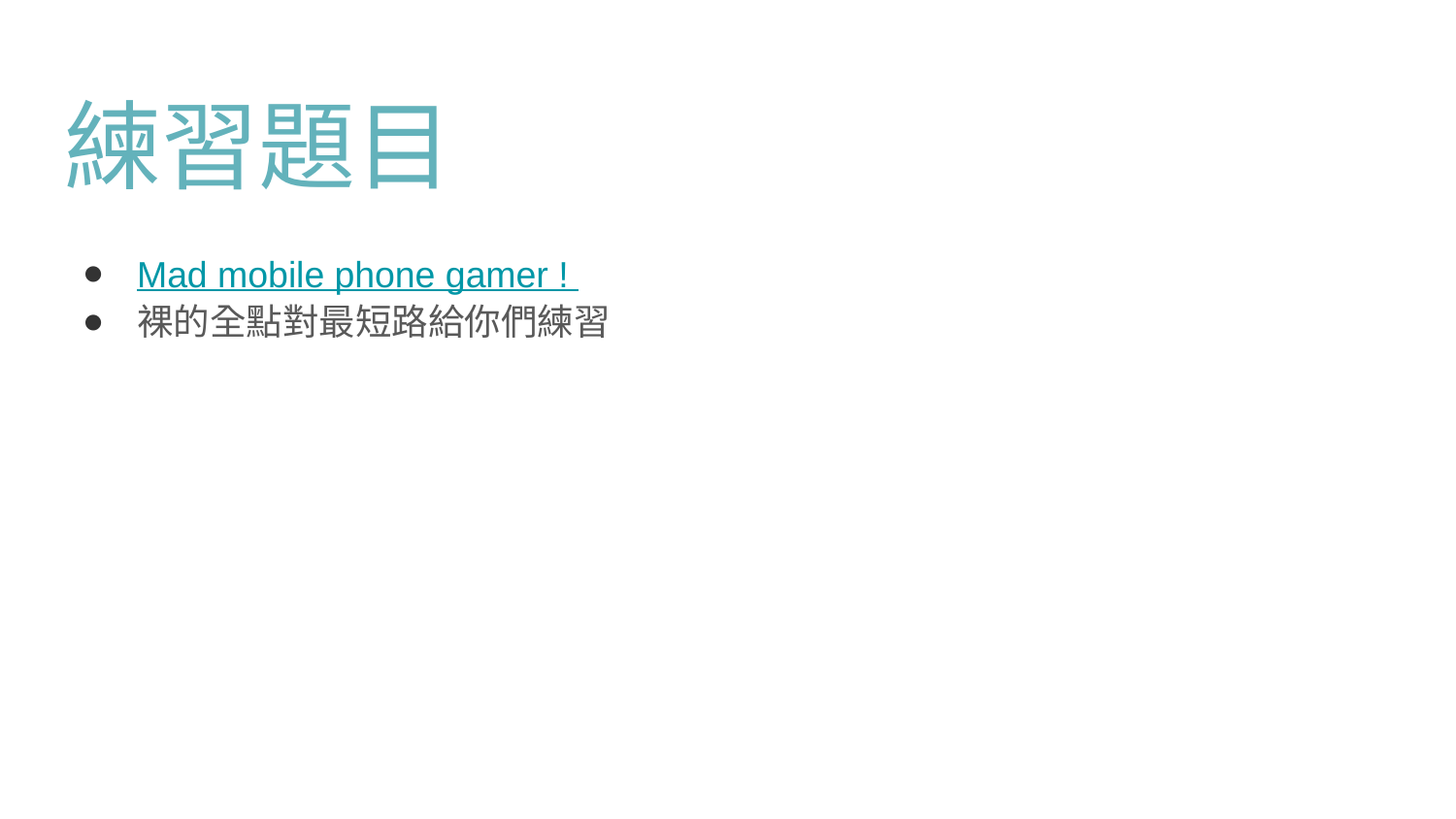

# 練習題目
Mad mobile phone gamer !
裸的全點對最短路給你們練習